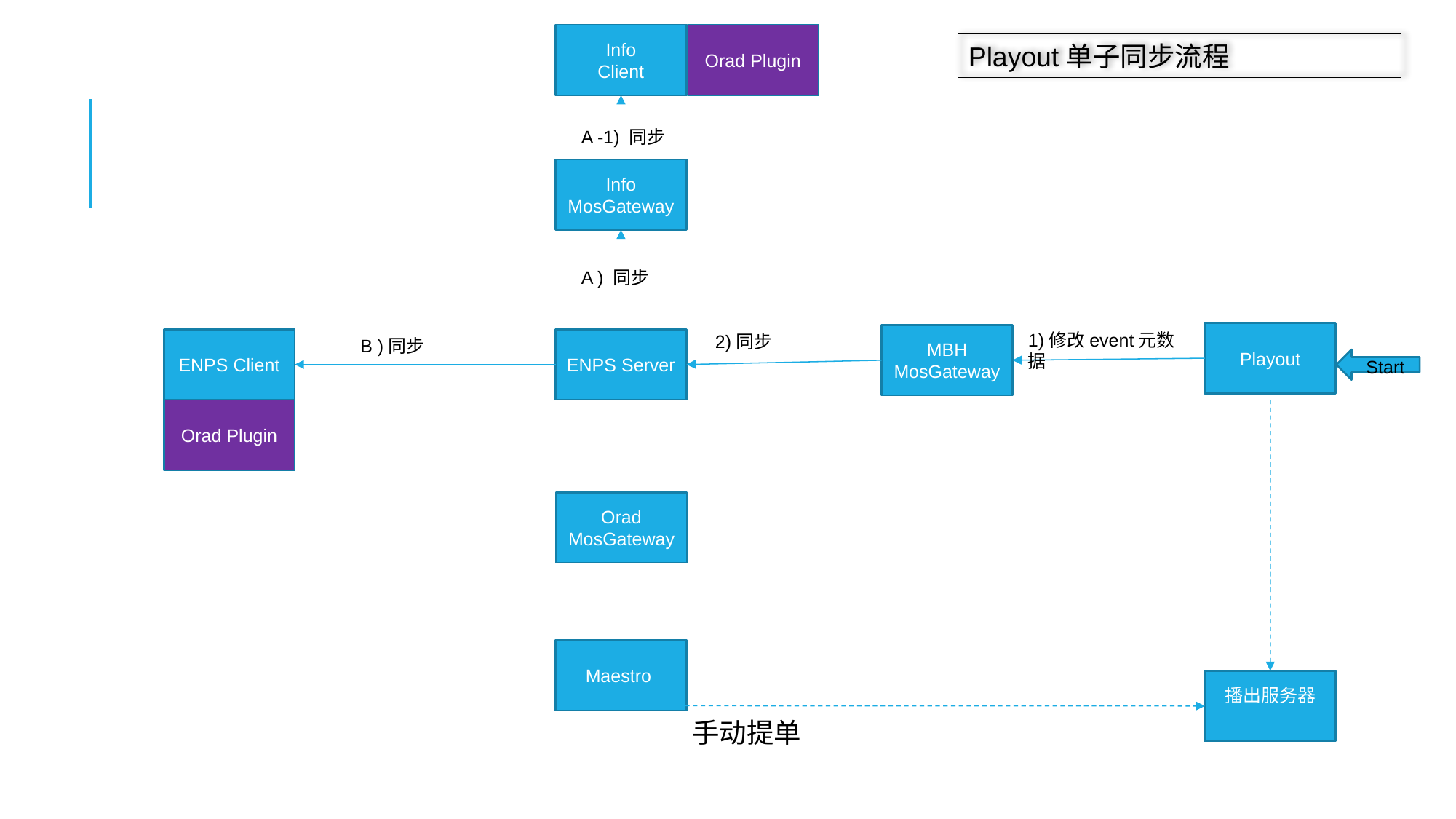

Info
Client
Orad Plugin
Playout单子同步流程
A -1) 同步
Info MosGateway
A ) 同步
1)修改event元数据
Playout
2)同步
MBH
MosGateway
ENPS Client
B )同步
ENPS Server

Start
Orad Plugin
Orad MosGateway
Maestro
播出服务器

手动提单